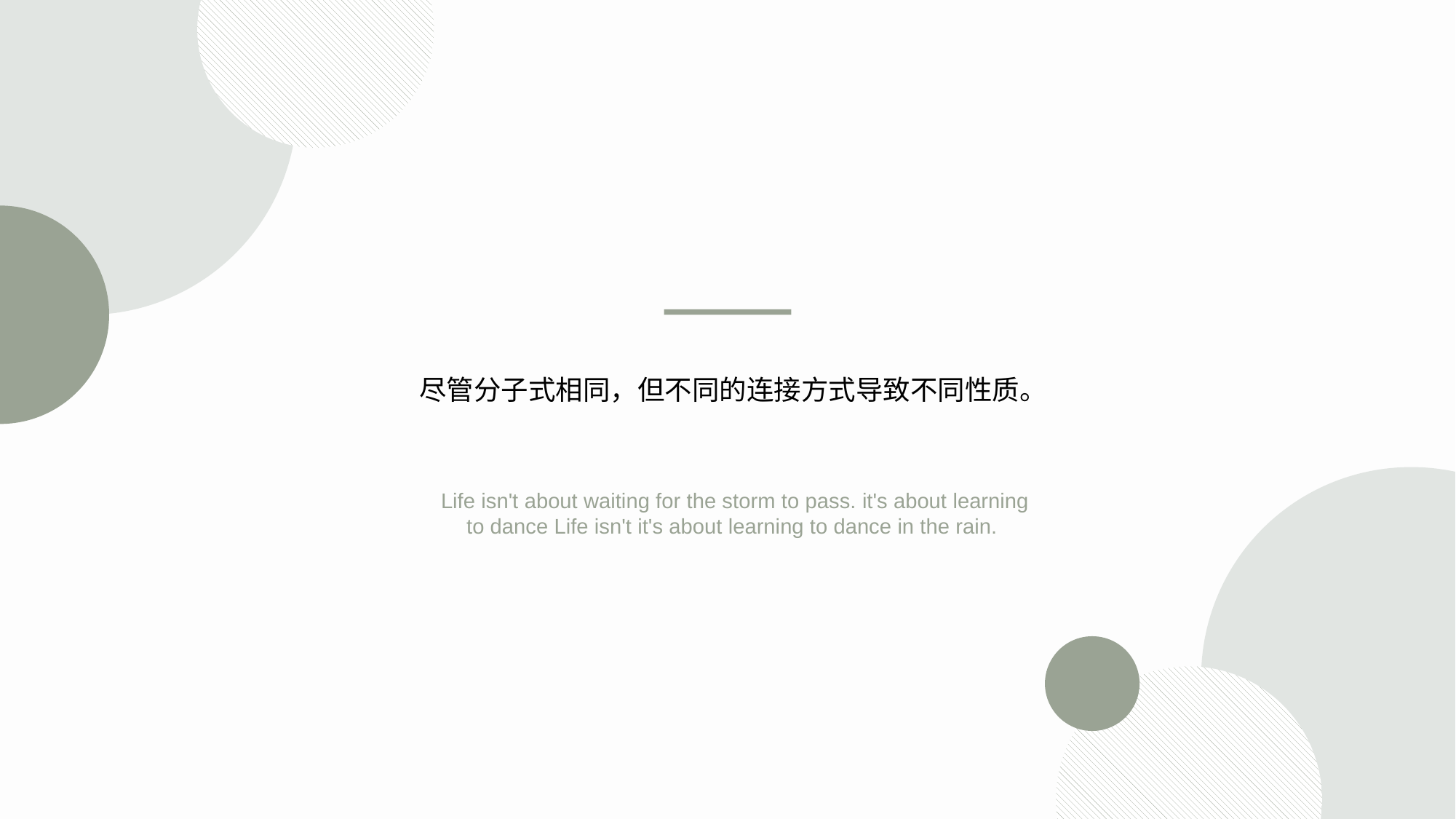

尽管分子式相同，但不同的连接方式导致不同性质。

 Life isn't about waiting for the storm to pass. it's about learning to dance Life isn't it's about learning to dance in the rain.